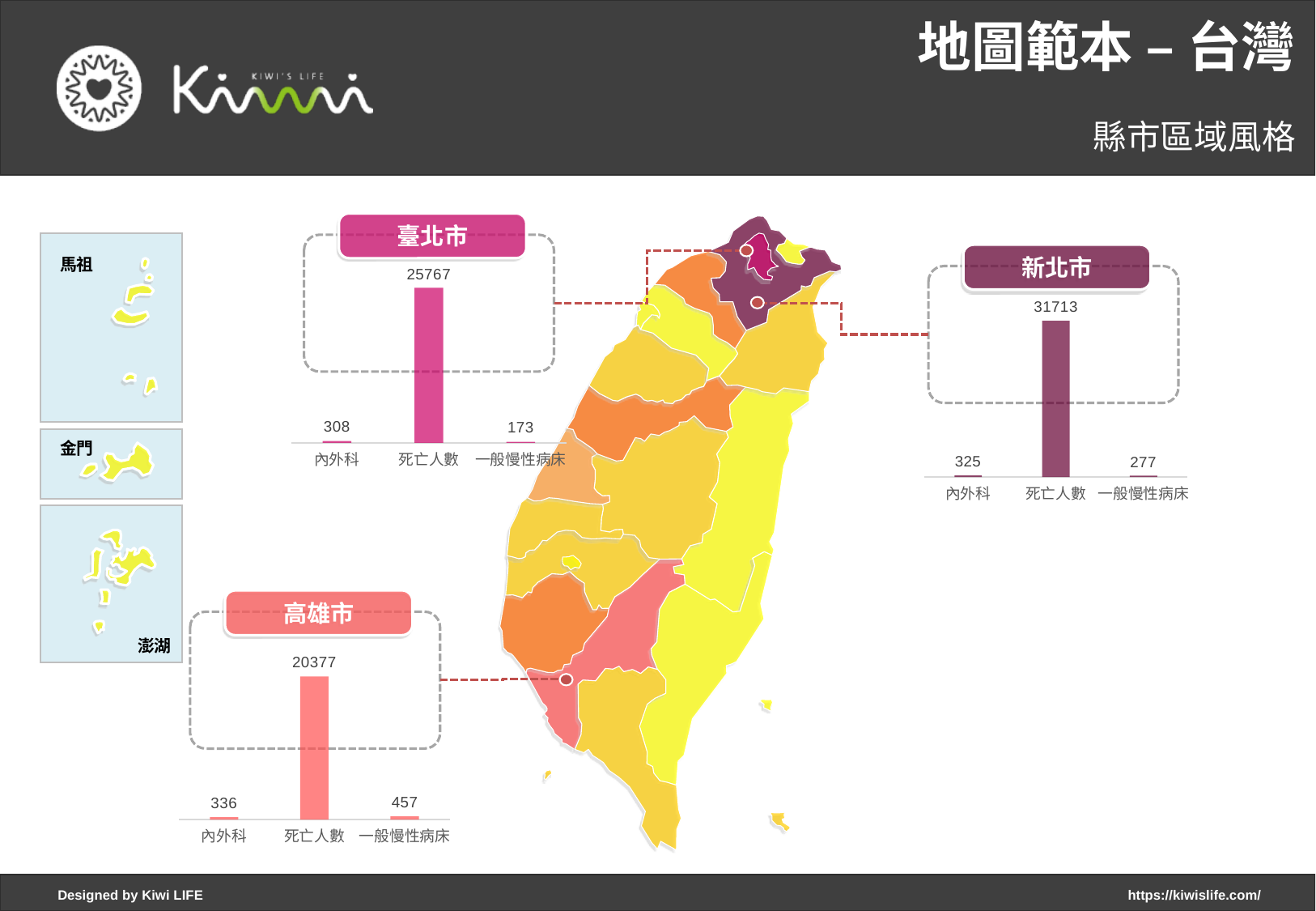

# 地圖範本 – 台灣
縣市區域風格
臺北市

新北市

馬祖

### Chart

| Category | 臺 北 市 |
|---|---|
| 內外科 | 308.0 |
| 死亡人數 | 25767.0 |
| 一般慢性病床 | 173.0 |

### Chart

| Category | 新 北 市 |
|---|---|
| 內外科 | 325.0 |
| 死亡人數 | 31713.0 |
| 一般慢性病床 | 277.0 |

金門

高雄市

澎湖

### Chart

| Category | 高 雄 市 |
|---|---|
| 內外科 | 336.0 |
| 死亡人數 | 20377.0 |
| 一般慢性病床 | 457.0 |